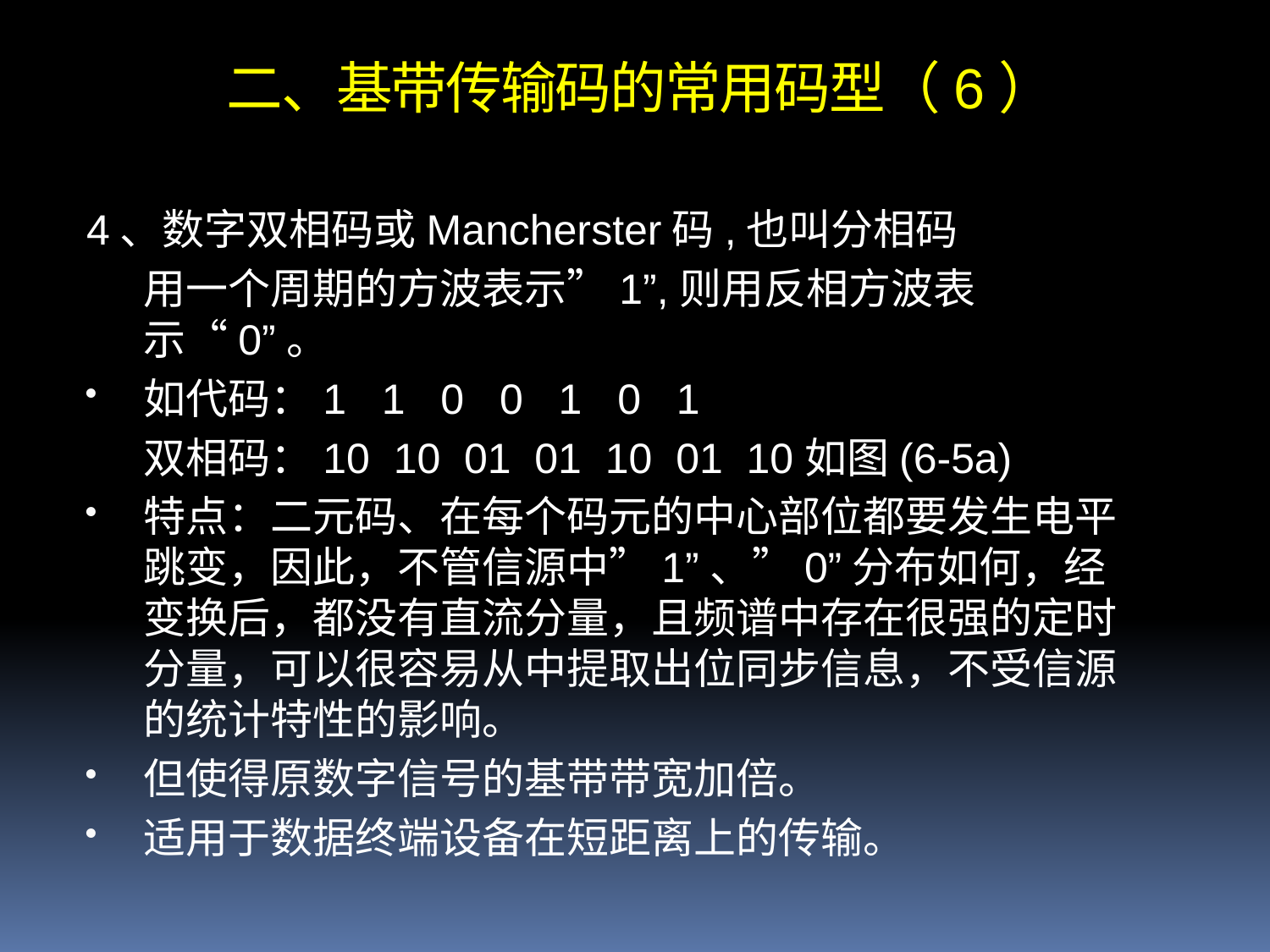

二、基带传输码的常用码型（6）
4、数字双相码或Mancherster码,也叫分相码
	用一个周期的方波表示”1”,则用反相方波表示“0”。
如代码：1   1   0   0   1   0   1
	双相码：10  10  01  01  10  01  10如图(6-5a)
特点：二元码、在每个码元的中心部位都要发生电平跳变，因此，不管信源中”1”、”0”分布如何，经变换后，都没有直流分量，且频谱中存在很强的定时分量，可以很容易从中提取出位同步信息，不受信源的统计特性的影响。
但使得原数字信号的基带带宽加倍。
适用于数据终端设备在短距离上的传输。